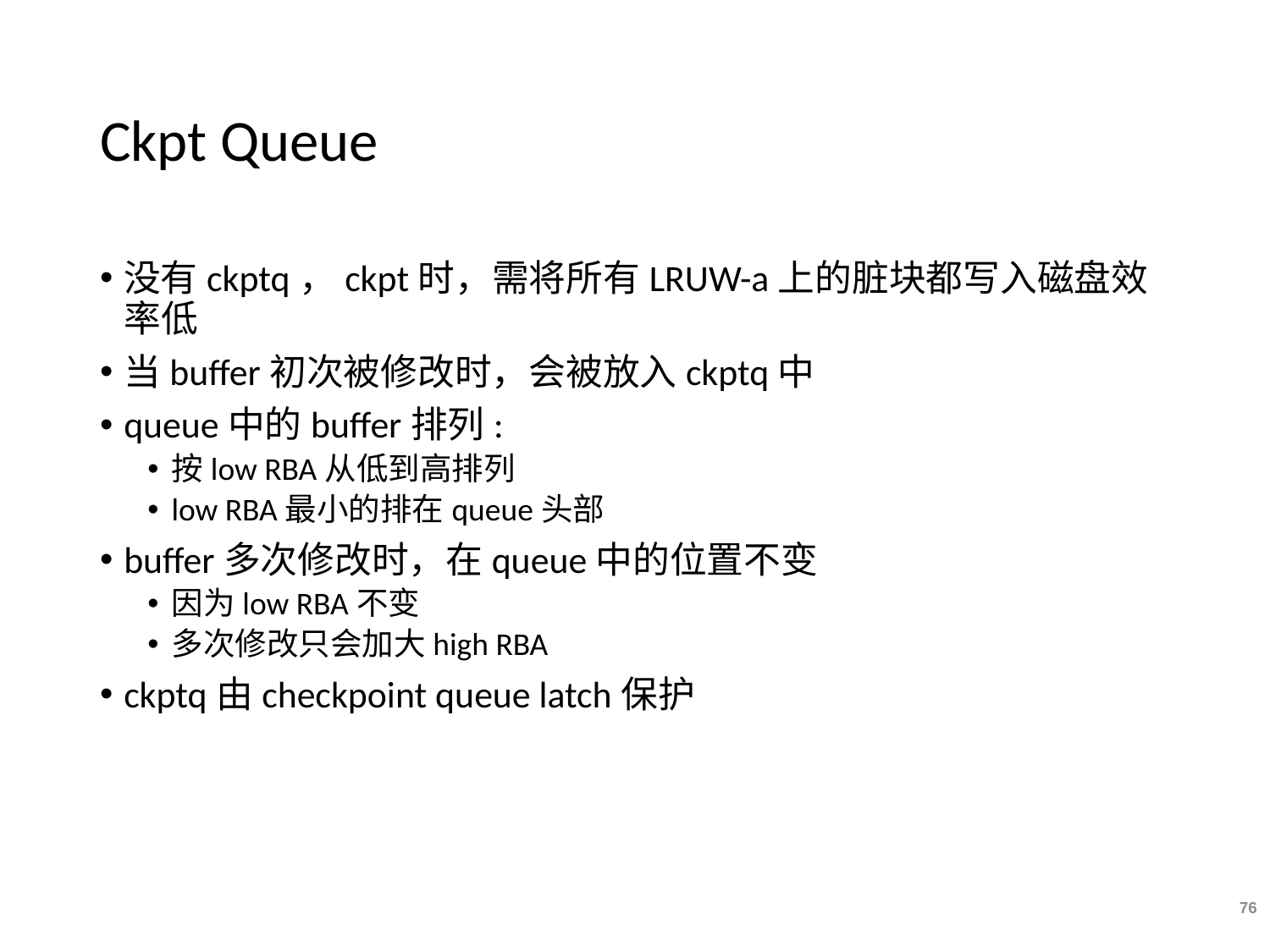

# Ckpt Queue
没有ckptq，ckpt时，需将所有LRUW-a上的脏块都写入磁盘效率低
当buffer初次被修改时，会被放入ckptq中
queue中的buffer排列:
按low RBA从低到高排列
low RBA最小的排在queue头部
buffer多次修改时，在queue中的位置不变
因为low RBA不变
多次修改只会加大high RBA
ckptq由checkpoint queue latch保护

76